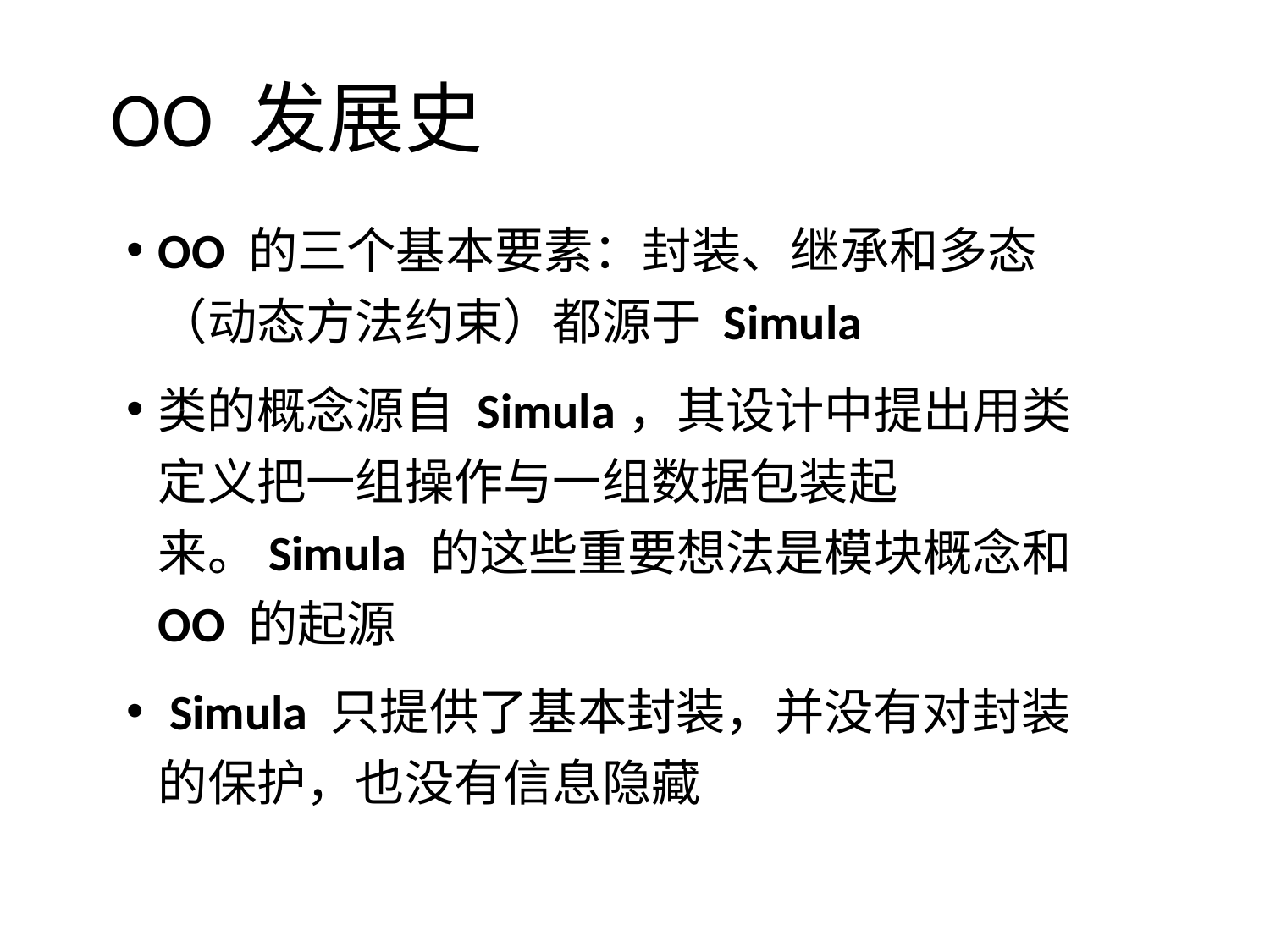

OO 发展史
OO 的三个基本要素：封装、继承和多态（动态方法约束）都源于 Simula
类的概念源自 Simula，其设计中提出用类定义把一组操作与一组数据包装起来。Simula 的这些重要想法是模块概念和 OO 的起源
 Simula 只提供了基本封装，并没有对封装的保护，也没有信息隐藏